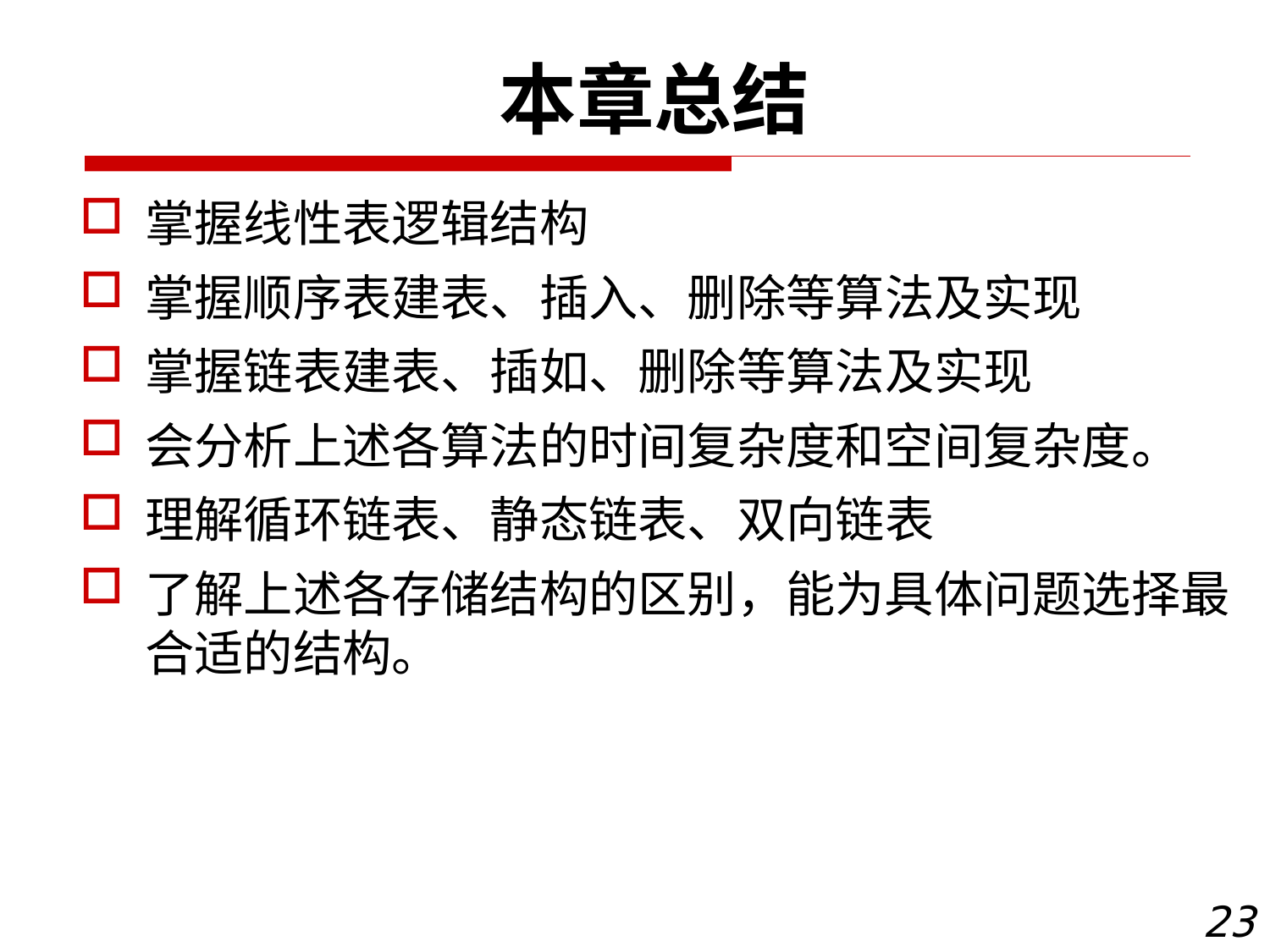

本章总结
掌握线性表逻辑结构
掌握顺序表建表、插入、删除等算法及实现
掌握链表建表、插如、删除等算法及实现
会分析上述各算法的时间复杂度和空间复杂度。
理解循环链表、静态链表、双向链表
了解上述各存储结构的区别，能为具体问题选择最合适的结构。
23